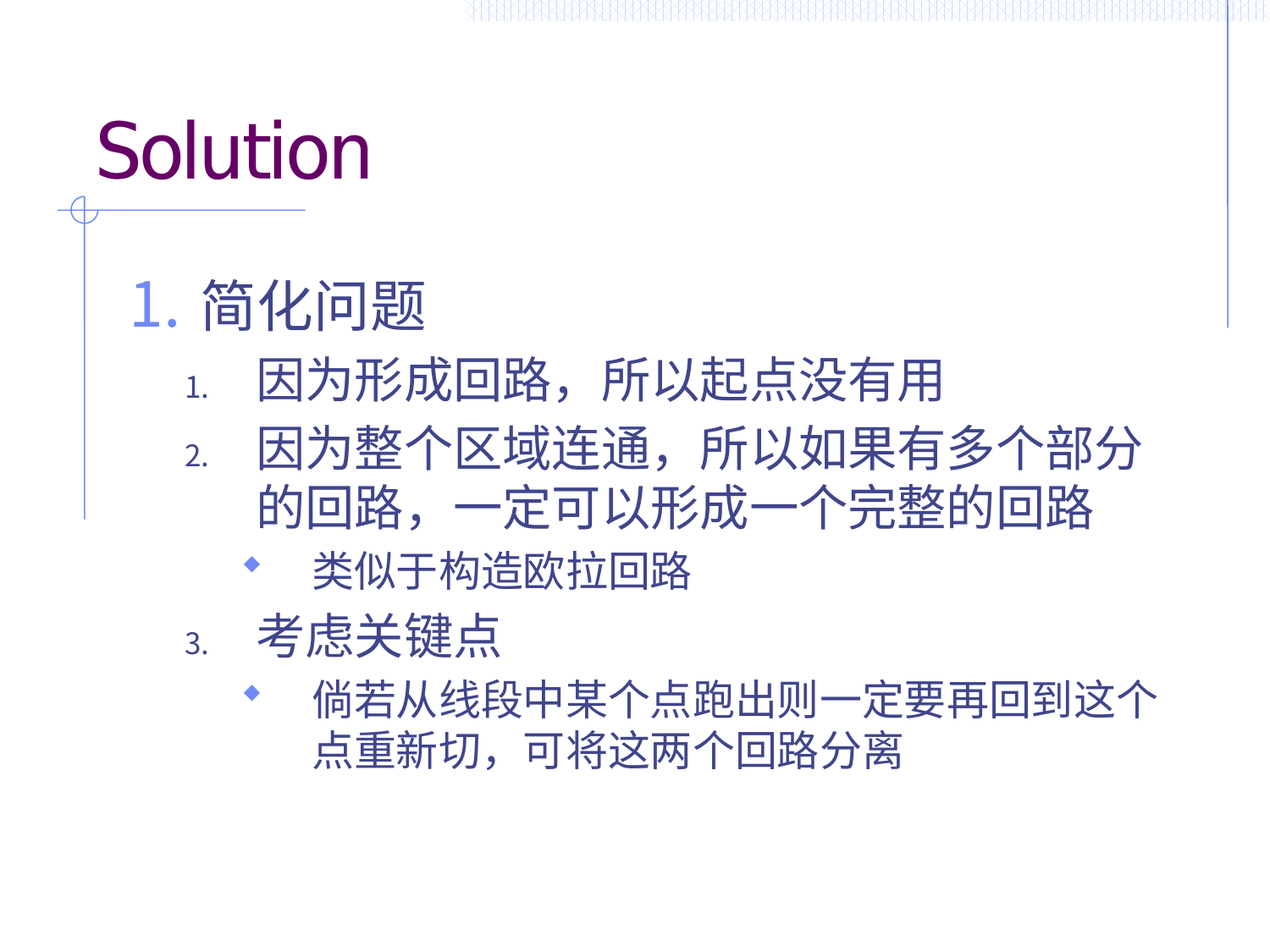

# Solution
简化问题
因为形成回路，所以起点没有用
因为整个区域连通，所以如果有多个部分的回路，一定可以形成一个完整的回路
类似于构造欧拉回路
考虑关键点
倘若从线段中某个点跑出则一定要再回到这个点重新切，可将这两个回路分离